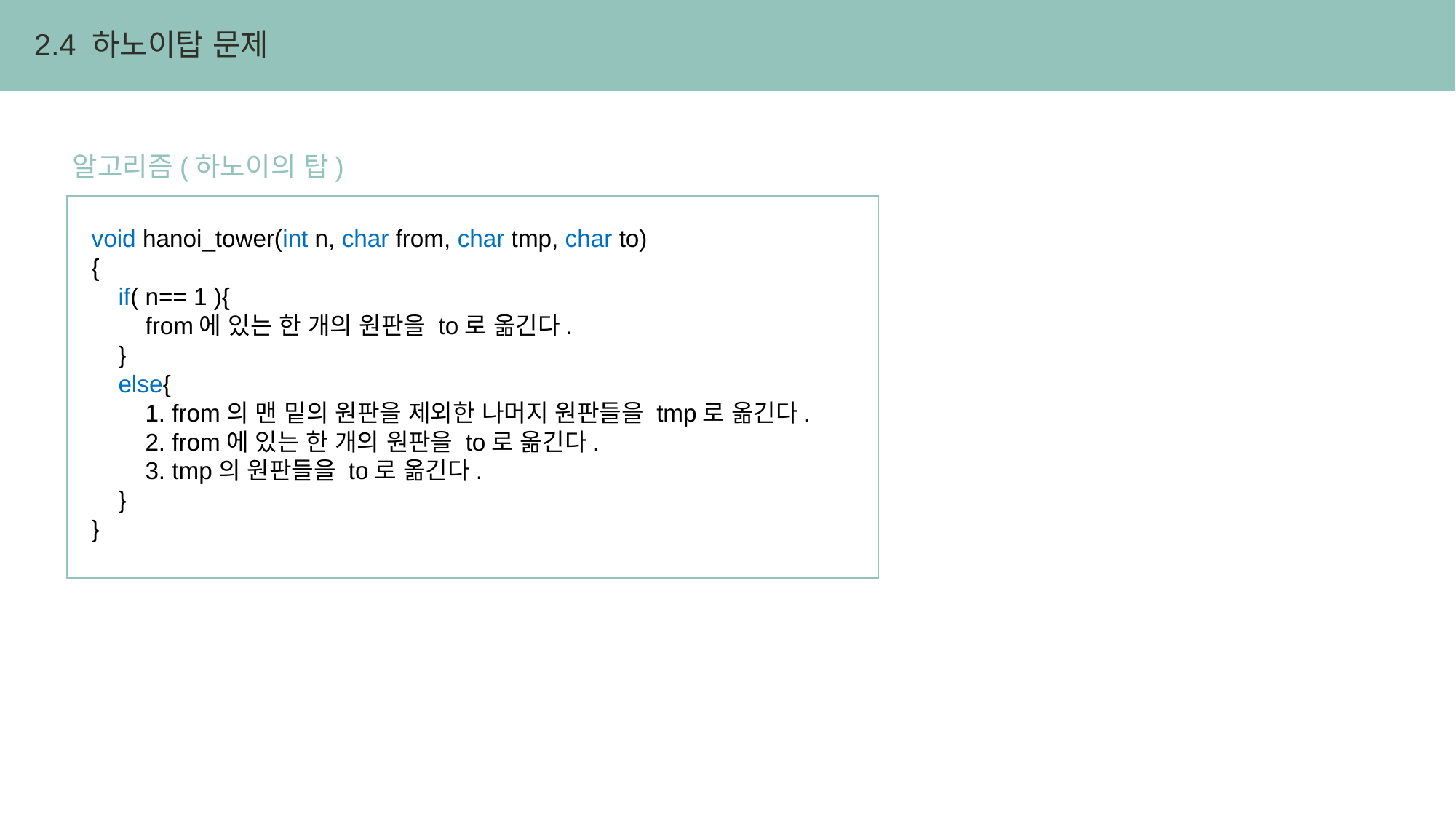

2.4 하노이탑 문제
알고리즘(하노이의 탑)

void hanoi_tower(int n, char from, char tmp, char to)
{
    if( n== 1 ){
        from에 있는 한 개의 원판을 to로 옮긴다.
    }
    else{
        1. from의 맨 밑의 원판을 제외한 나머지 원판들을 tmp로 옮긴다.
        2. from에 있는 한 개의 원판을 to로 옮긴다.
        3. tmp의 원판들을 to로 옮긴다.
    }
}